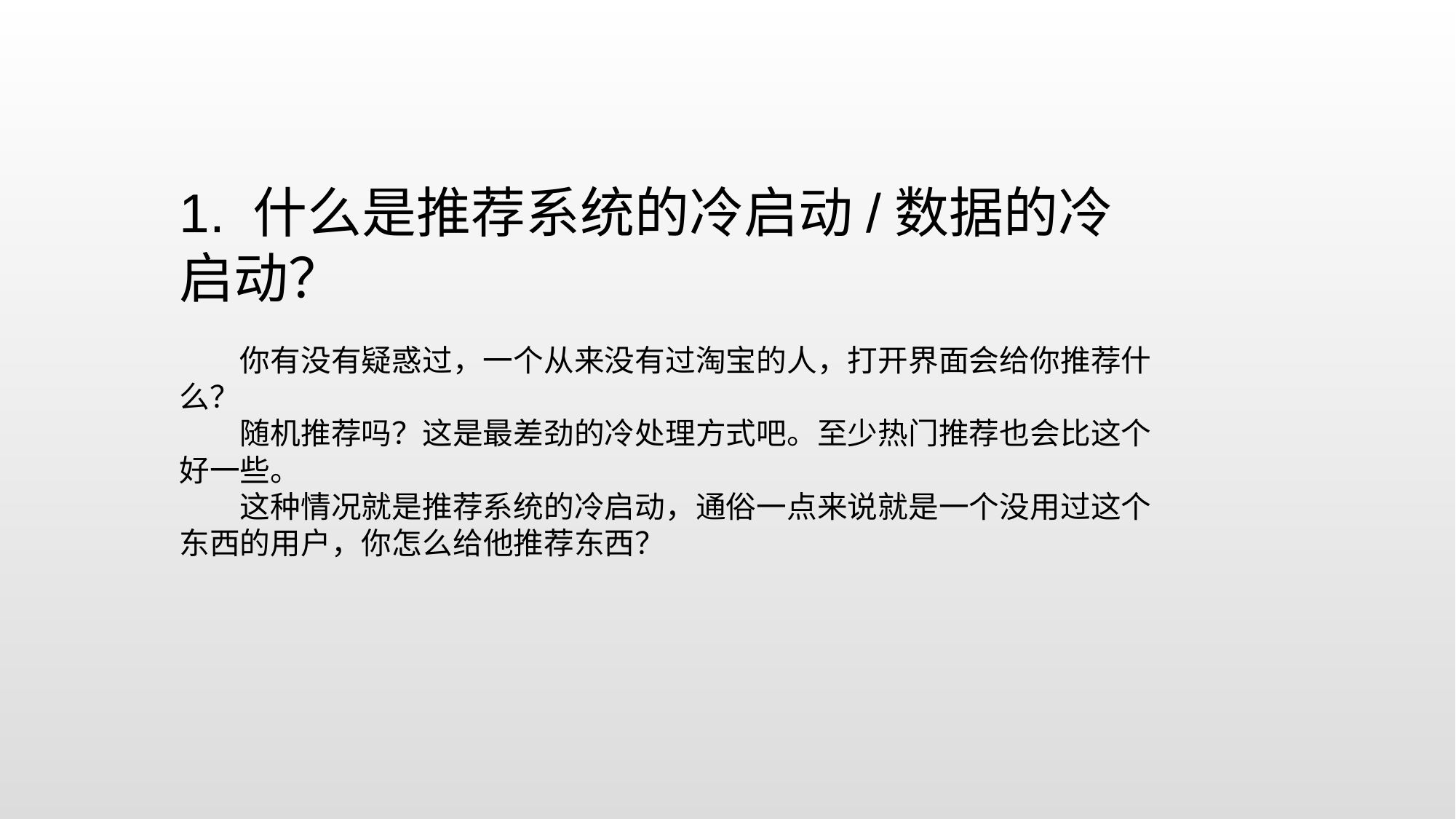

1. 什么是推荐系统的冷启动/数据的冷启动？

你有没有疑惑过，一个从来没有过淘宝的人，打开界面会给你推荐什么？
随机推荐吗？这是最差劲的冷处理方式吧。至少热门推荐也会比这个好一些。
这种情况就是推荐系统的冷启动，通俗一点来说就是一个没用过这个东西的用户，你怎么给他推荐东西？